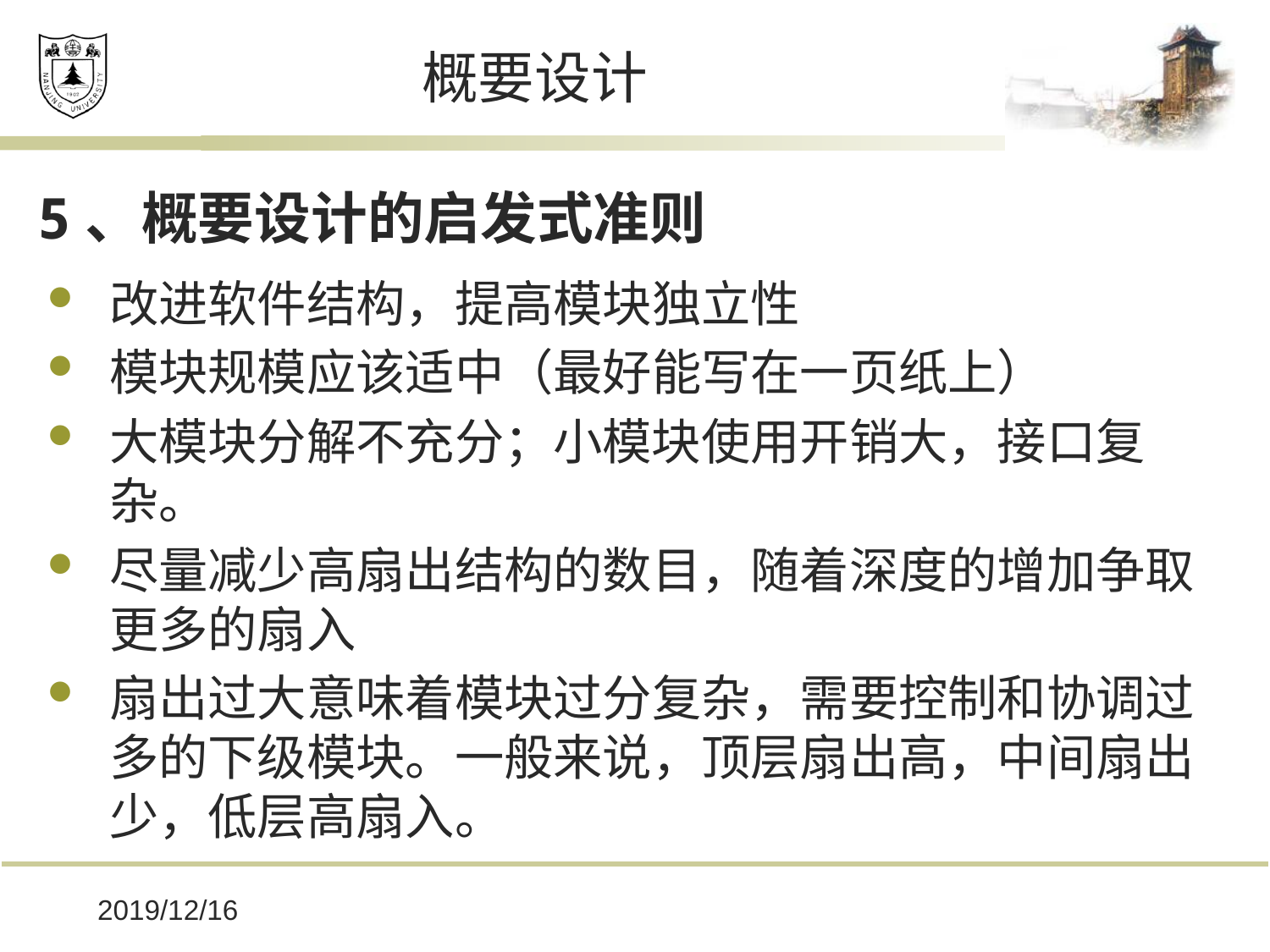

# 概要设计
5、概要设计的启发式准则
改进软件结构，提高模块独立性
模块规模应该适中（最好能写在一页纸上）
大模块分解不充分；小模块使用开销大，接口复杂。
尽量减少高扇出结构的数目，随着深度的增加争取更多的扇入
扇出过大意味着模块过分复杂，需要控制和协调过多的下级模块。一般来说，顶层扇出高，中间扇出少，低层高扇入。
2019/12/16